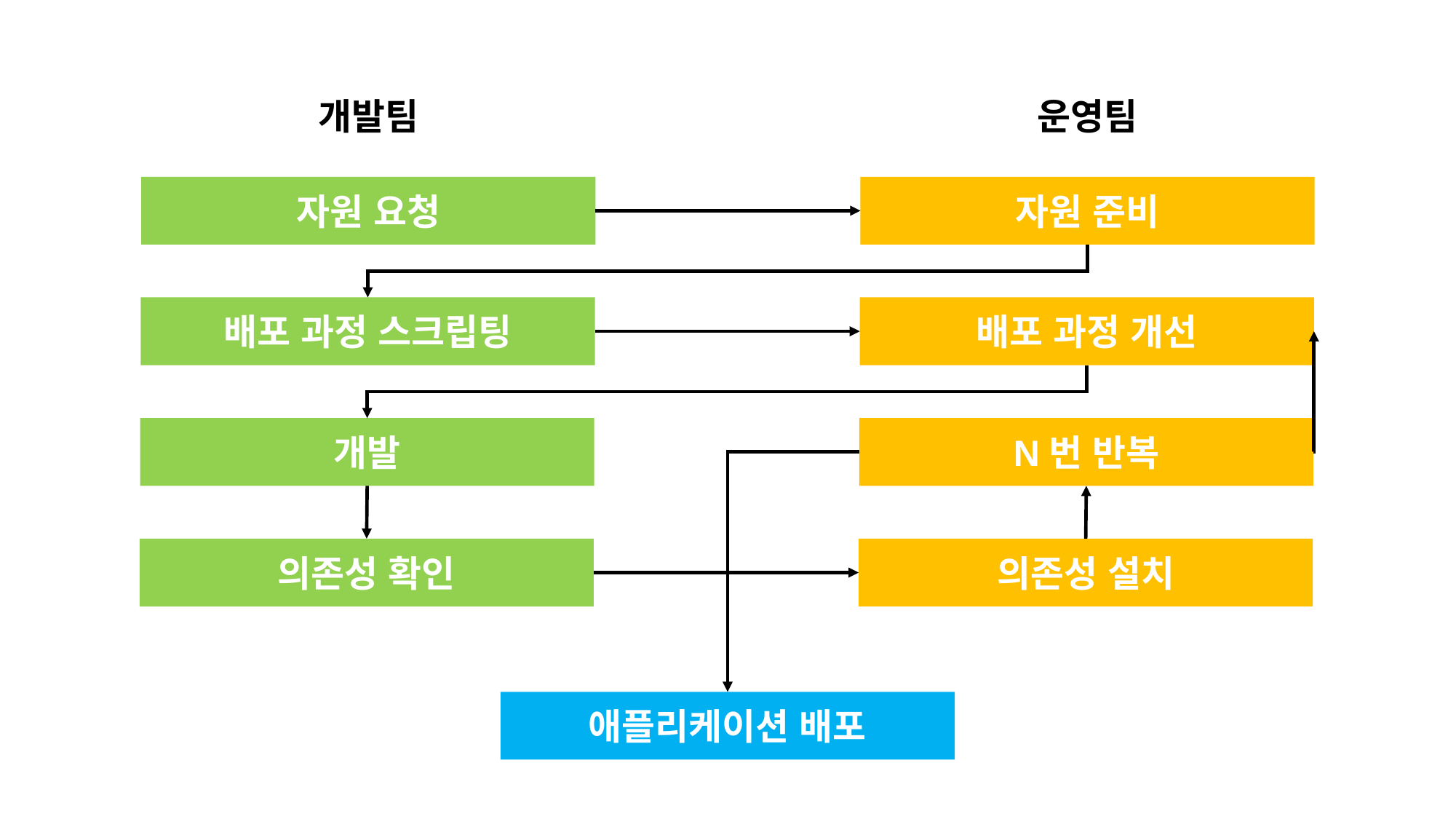

운영팀
개발팀
자원 요청
자원 준비
배포 과정 스크립팅
배포 과정 개선
개발
N번 반복
의존성 확인
의존성 설치
애플리케이션 배포